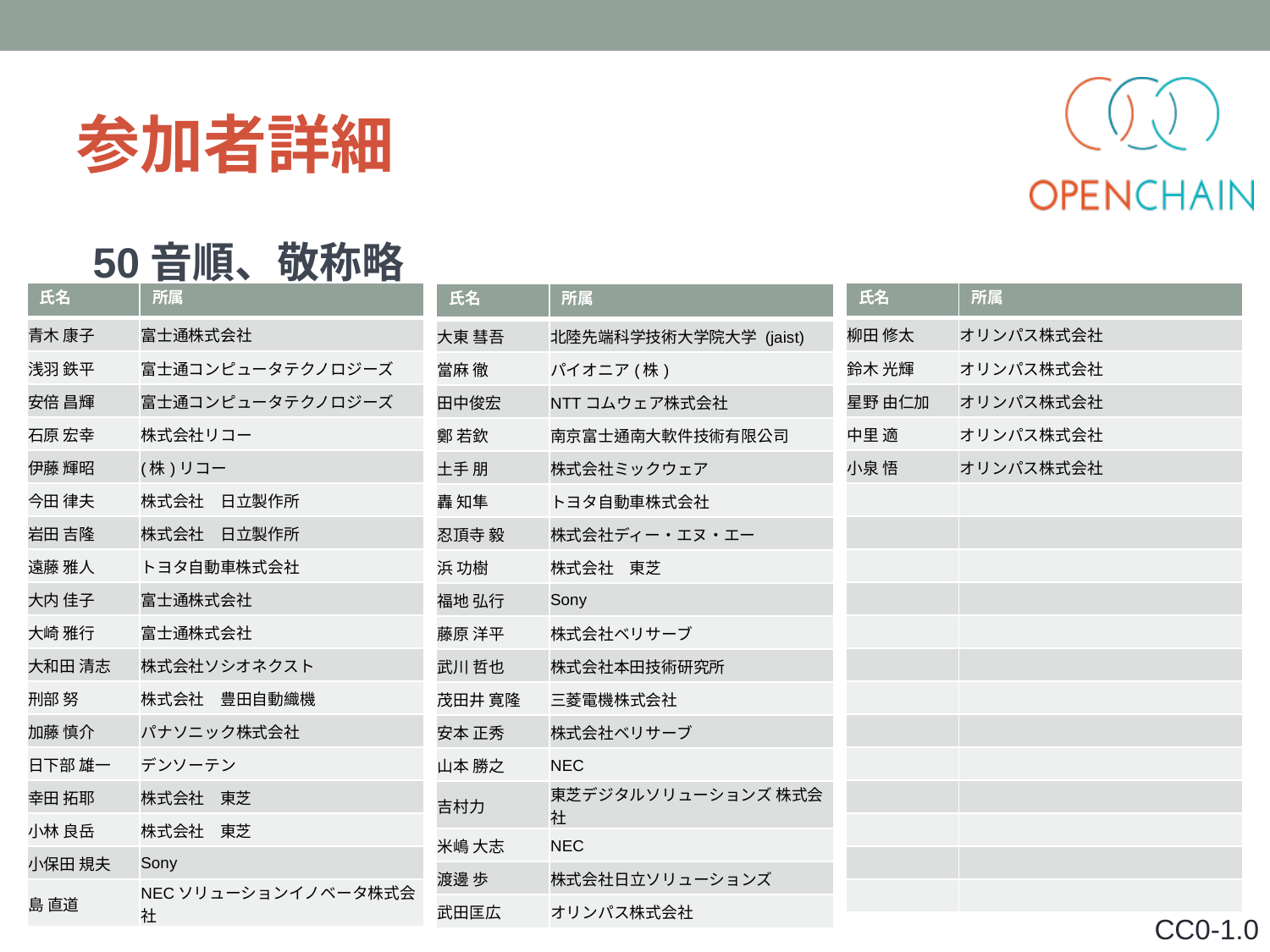

# 参加者詳細
50音順、敬称略
| 氏名 | 所属 |
| --- | --- |
| 青木 康子 | 富士通株式会社 |
| 浅羽 鉄平 | 富士通コンピュータテクノロジーズ |
| 安倍 昌輝 | 富士通コンピュータテクノロジーズ |
| 石原 宏幸 | 株式会社リコー |
| 伊藤 輝昭 | (株)リコー |
| 今田 律夫 | 株式会社　日立製作所 |
| 岩田 吉隆 | 株式会社　日立製作所 |
| 遠藤 雅人 | トヨタ自動車株式会社 |
| 大内 佳子 | 富士通株式会社 |
| 大崎 雅行 | 富士通株式会社 |
| 大和田 清志 | 株式会社ソシオネクスト |
| 刑部 努 | 株式会社　豊田自動織機 |
| 加藤 慎介 | パナソニック株式会社 |
| 日下部 雄一 | デンソーテン |
| 幸田 拓耶 | 株式会社　東芝 |
| 小林 良岳 | 株式会社　東芝 |
| 小保田 規夫 | Sony |
| 島 直道 | NECソリューションイノベータ株式会社 |
| 氏名 | 所属 |
| --- | --- |
| 柳田 修太 | オリンパス株式会社 |
| 鈴木 光輝 | オリンパス株式会社 |
| 星野 由仁加 | オリンパス株式会社 |
| 中里 適 | オリンパス株式会社 |
| 小泉 悟 | オリンパス株式会社 |
|  |  |
|  |  |
|  |  |
|  |  |
|  |  |
|  |  |
|  |  |
|  |  |
|  |  |
|  |  |
|  |  |
|  |  |
|  |  |
| 氏名 | 所属 |
| --- | --- |
| 大東 彗吾 | 北陸先端科学技術大学院大学 (jaist) |
| 當麻 徹 | パイオニア(株) |
| 田中俊宏 | NTTコムウェア株式会社 |
| 鄭 若欽 | 南京富士通南大軟件技術有限公司 |
| 土手 朋 | 株式会社ミックウェア |
| 轟 知隼 | トヨタ自動車株式会社 |
| 忍頂寺 毅 | 株式会社ディー・エヌ・エー |
| 浜 功樹 | 株式会社　東芝 |
| 福地 弘行 | Sony |
| 藤原 洋平 | 株式会社ベリサーブ |
| 武川 哲也 | 株式会社本田技術研究所 |
| 茂田井 寛隆 | 三菱電機株式会社 |
| 安本 正秀 | 株式会社ベリサーブ |
| 山本 勝之 | NEC |
| 吉村力 | 東芝デジタルソリューションズ 株式会社 |
| 米嶋 大志 | NEC |
| 渡邊 歩 | 株式会社日立ソリューションズ |
| 武田匡広 | オリンパス株式会社 |